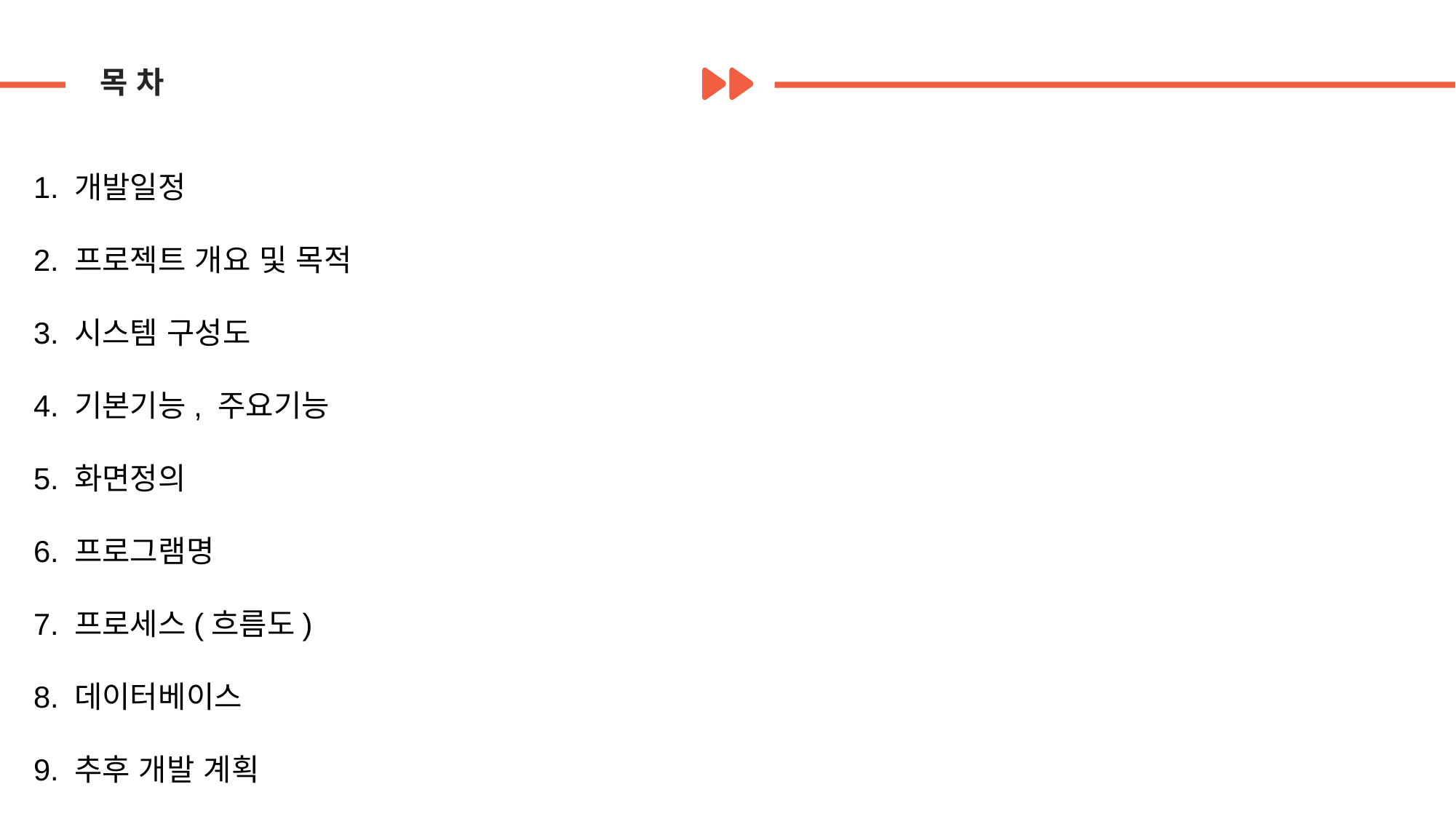

목 차
1. 개발일정

2. 프로젝트 개요 및 목적

3. 시스템 구성도

4. 기본기능, 주요기능

5. 화면정의

6. 프로그램명

7. 프로세스(흐름도)

8. 데이터베이스

9. 추후 개발 계획
You can simply impress your audience and add a unique zing and appeal to your Presentations. Easy to change colors, photos and Text. Get a modern PowerPoint  Presentation that is beautifully designed.